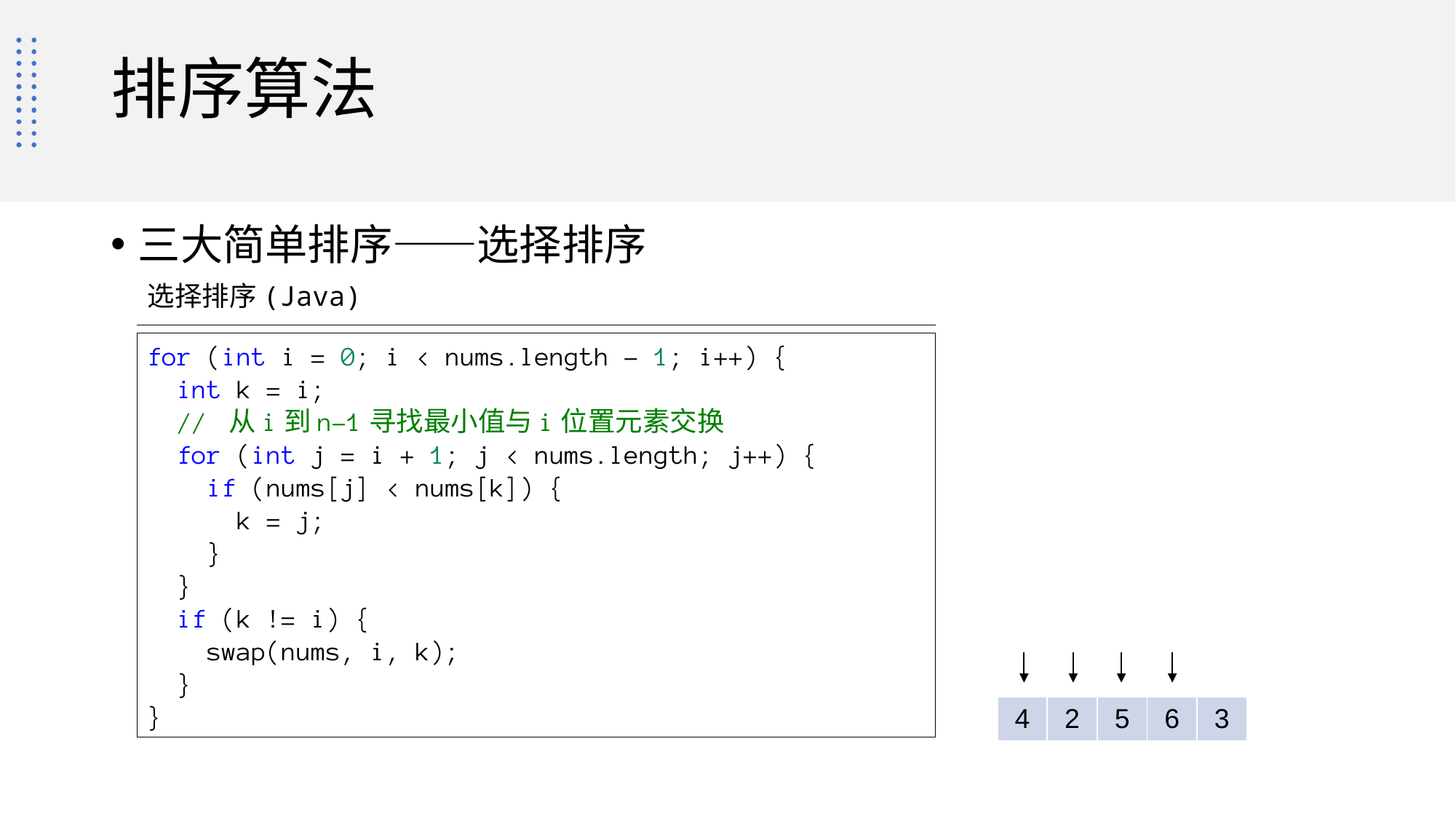

# 排序算法
三大简单排序——选择排序
选择排序(Java)
for (int i = 0; i < nums.length - 1; i++) {
  int k = i;
  // 从i到n-1寻找最小值与i位置元素交换
  for (int j = i + 1; j < nums.length; j++) {
    if (nums[j] < nums[k]) {
      k = j;
    }
  }
  if (k != i) {
    swap(nums, i, k);
  }
}
| 4 |
| --- |
| 2 |
| --- |
| 5 |
| --- |
| 6 |
| --- |
| 3 |
| --- |